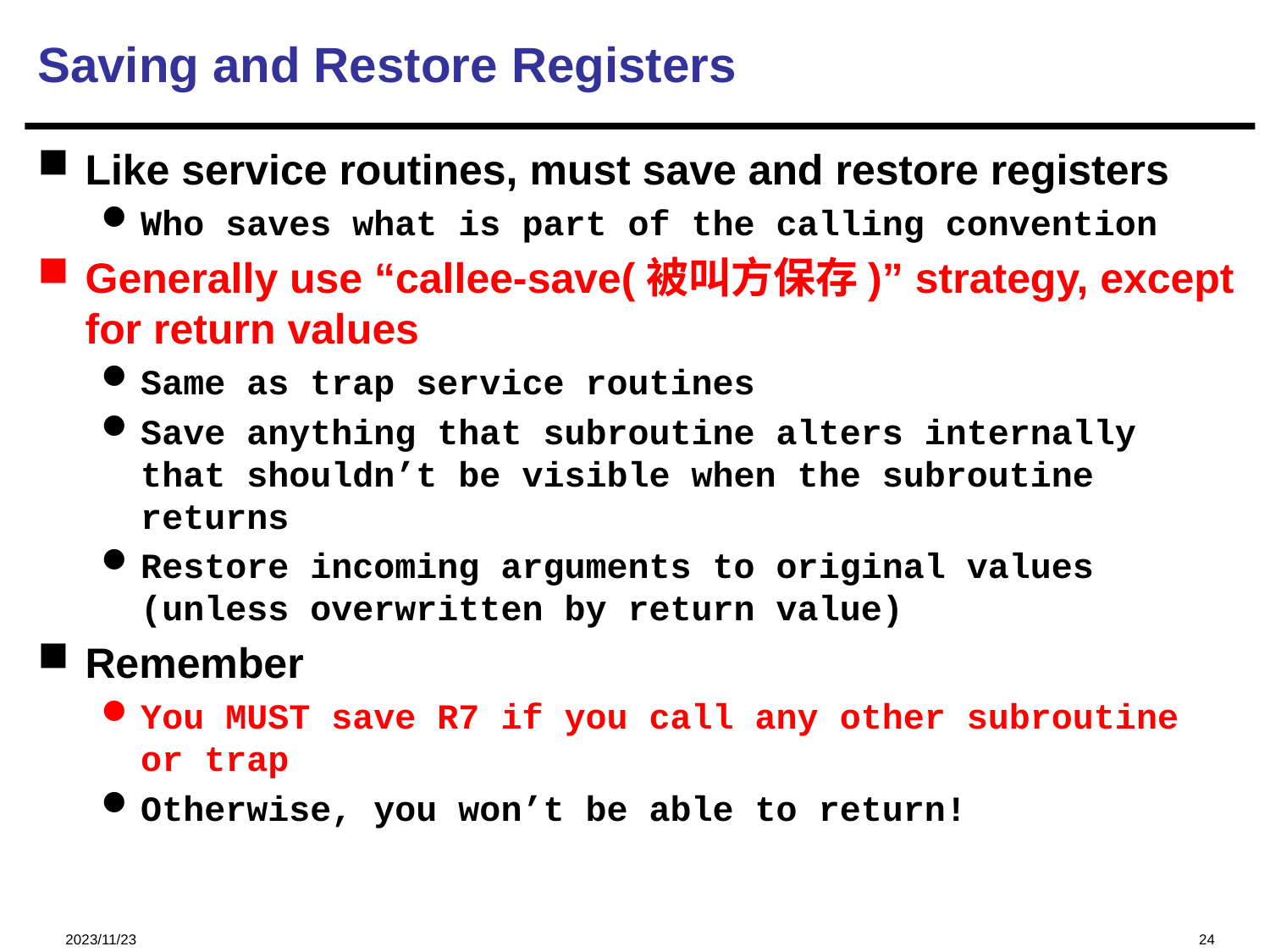

# Saving and Restore Registers
Like service routines, must save and restore registers
Who saves what is part of the calling convention
Generally use “callee-save(被叫方保存)” strategy, except for return values
Same as trap service routines
Save anything that subroutine alters internally that shouldn’t be visible when the subroutine returns
Restore incoming arguments to original values (unless overwritten by return value)
Remember
You MUST save R7 if you call any other subroutine or trap
Otherwise, you won’t be able to return!
2023/11/23
24